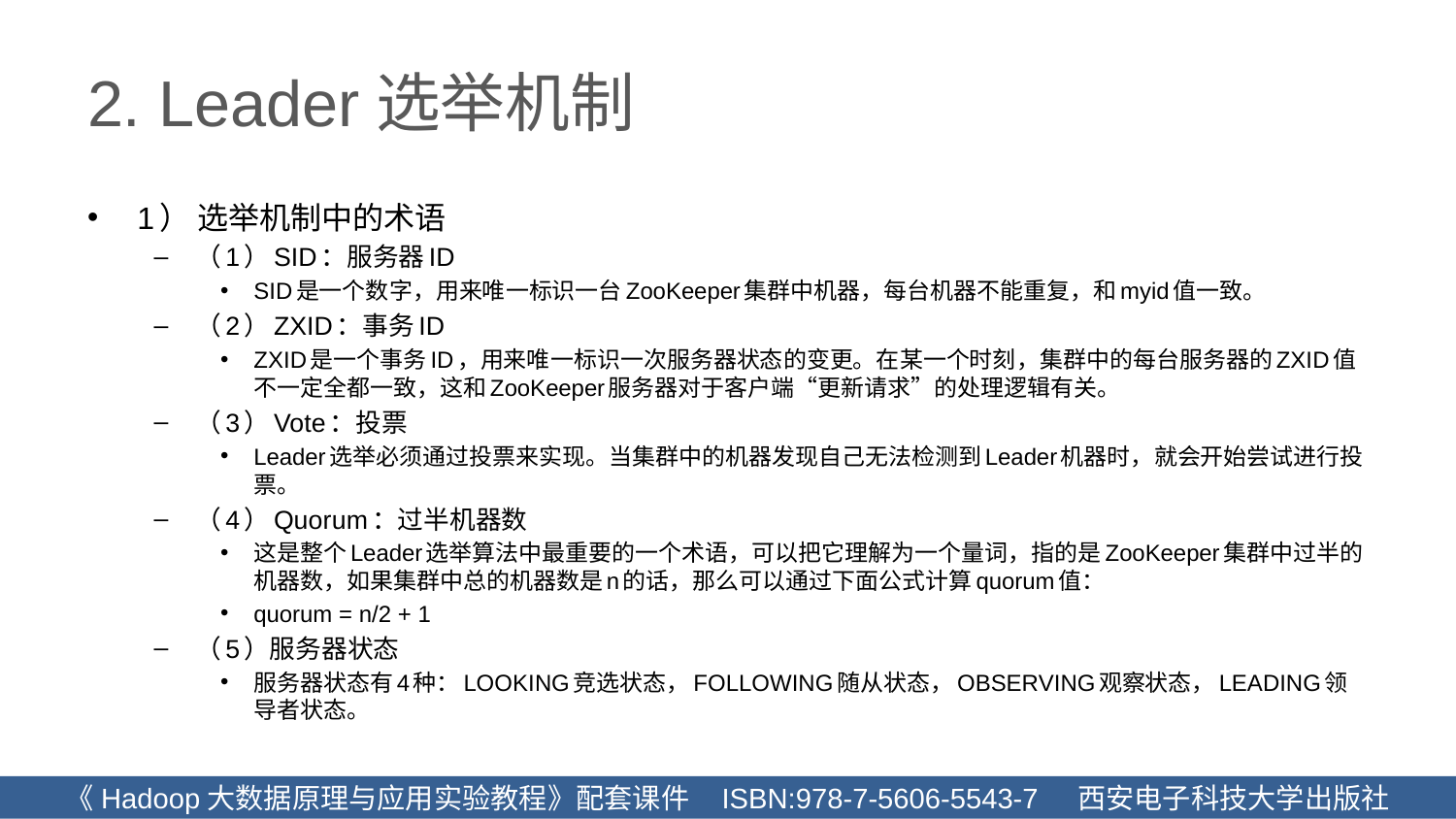

# 2. Leader选举机制
1） 选举机制中的术语
（1）SID：服务器ID
SID是一个数字，用来唯一标识一台ZooKeeper集群中机器，每台机器不能重复，和myid值一致。
（2）ZXID：事务ID
ZXID是一个事务ID，用来唯一标识一次服务器状态的变更。在某一个时刻，集群中的每台服务器的ZXID值不一定全都一致，这和ZooKeeper服务器对于客户端“更新请求”的处理逻辑有关。
（3）Vote：投票
Leader选举必须通过投票来实现。当集群中的机器发现自己无法检测到Leader机器时，就会开始尝试进行投票。
（4）Quorum：过半机器数
这是整个Leader选举算法中最重要的一个术语，可以把它理解为一个量词，指的是ZooKeeper集群中过半的机器数，如果集群中总的机器数是n的话，那么可以通过下面公式计算quorum值：
quorum = n/2 + 1
（5）服务器状态
服务器状态有4种：LOOKING竞选状态，FOLLOWING随从状态，OBSERVING观察状态，LEADING领导者状态。